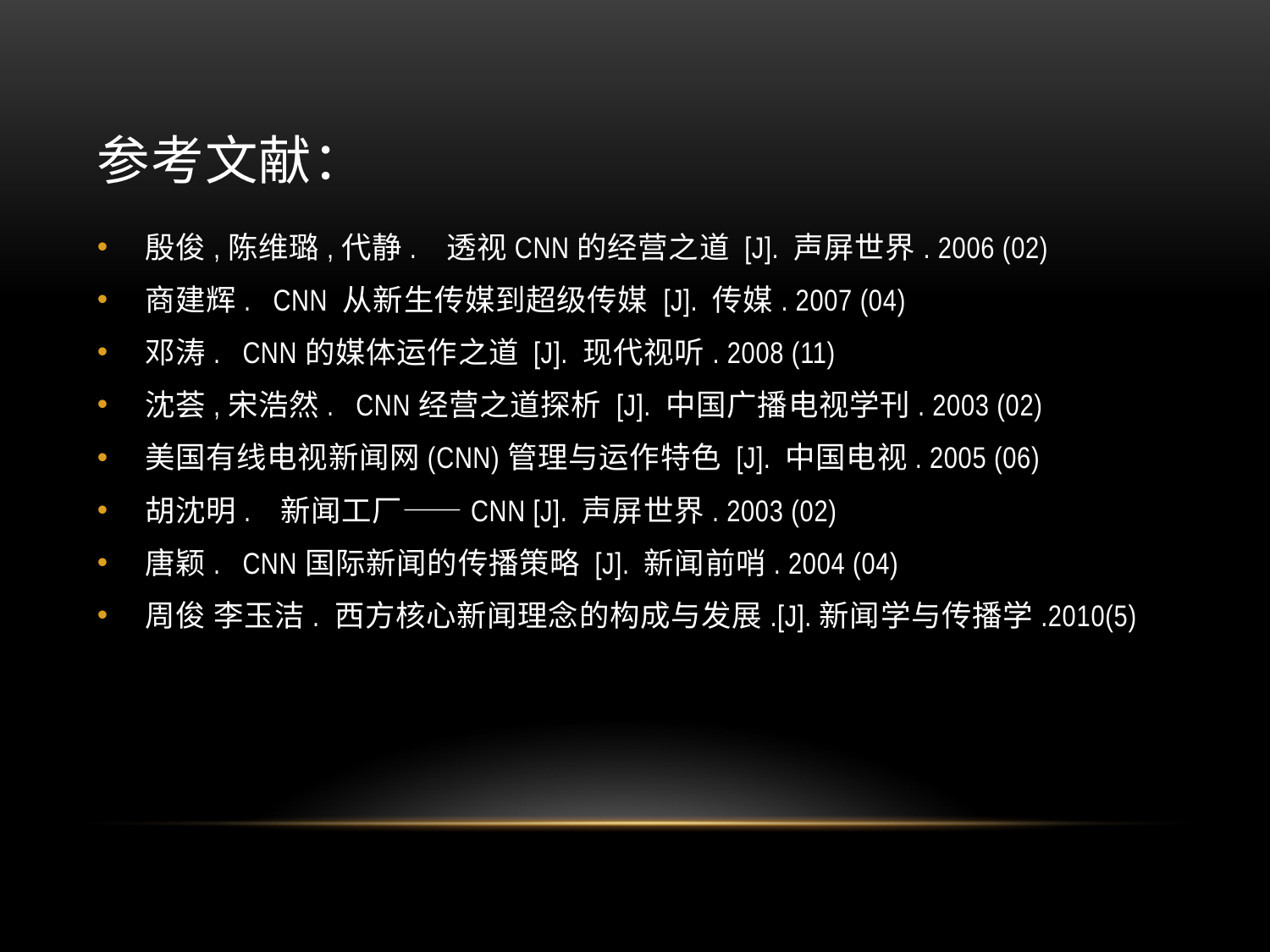

# 参考文献：
殷俊,陈维璐,代静.   透视CNN的经营之道 [J]. 声屏世界. 2006 (02)
商建辉.   CNN 从新生传媒到超级传媒 [J]. 传媒. 2007 (04)
邓涛.   CNN的媒体运作之道 [J]. 现代视听. 2008 (11)
沈荟,宋浩然.   CNN经营之道探析 [J]. 中国广播电视学刊. 2003 (02)
美国有线电视新闻网(CNN)管理与运作特色 [J]. 中国电视. 2005 (06)
胡沈明.   新闻工厂——CNN [J]. 声屏世界. 2003 (02)
唐颖.   CNN国际新闻的传播策略 [J]. 新闻前哨. 2004 (04)
周俊 李玉洁. 西方核心新闻理念的构成与发展.[J].新闻学与传播学.2010(5)